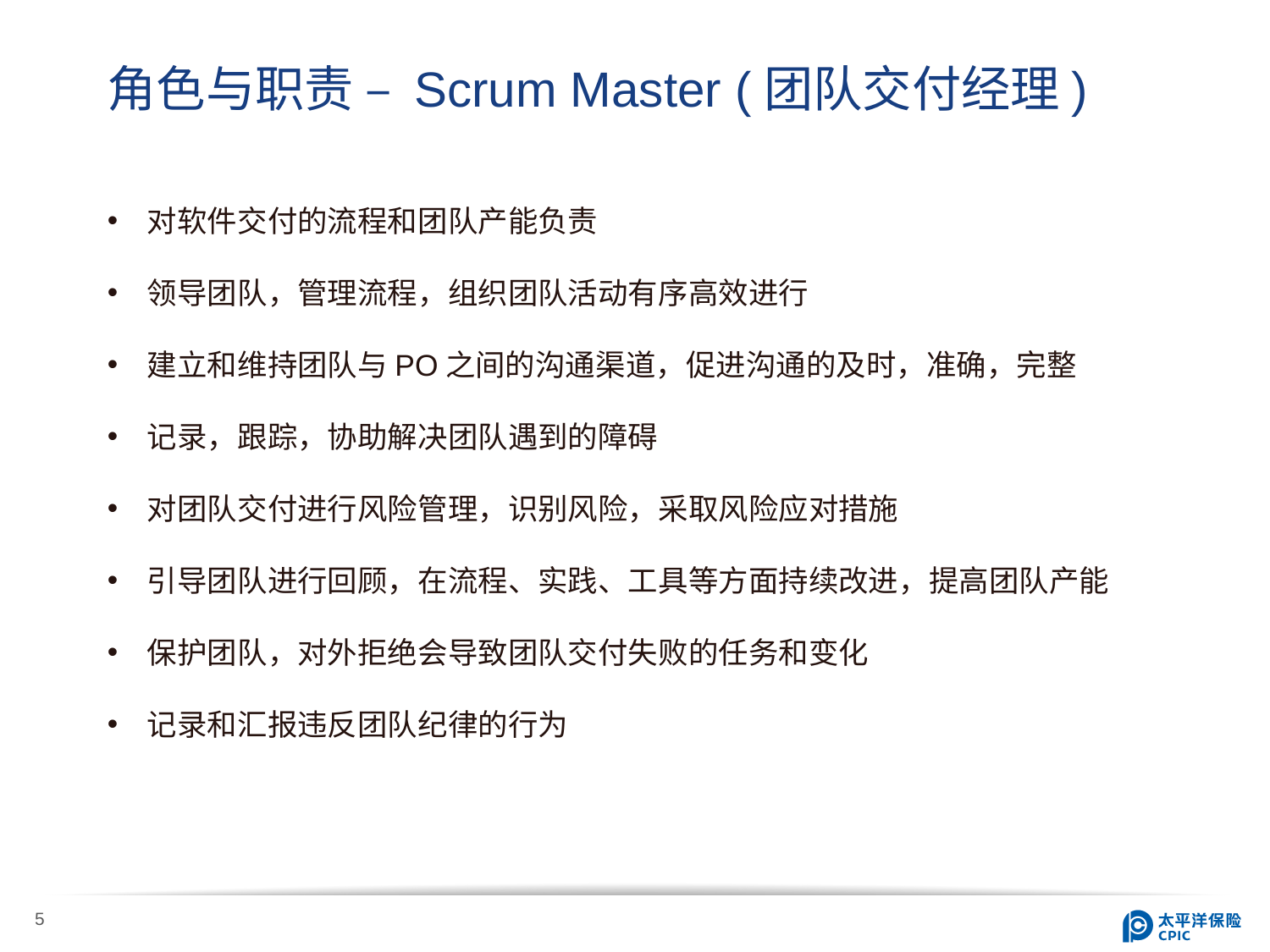

角色与职责 – Scrum Master (团队交付经理)
对软件交付的流程和团队产能负责

领导团队，管理流程，组织团队活动有序高效进行

建立和维持团队与PO之间的沟通渠道，促进沟通的及时，准确，完整

记录，跟踪，协助解决团队遇到的障碍

对团队交付进行风险管理，识别风险，采取风险应对措施

引导团队进行回顾，在流程、实践、工具等方面持续改进，提高团队产能

保护团队，对外拒绝会导致团队交付失败的任务和变化

记录和汇报违反团队纪律的行为